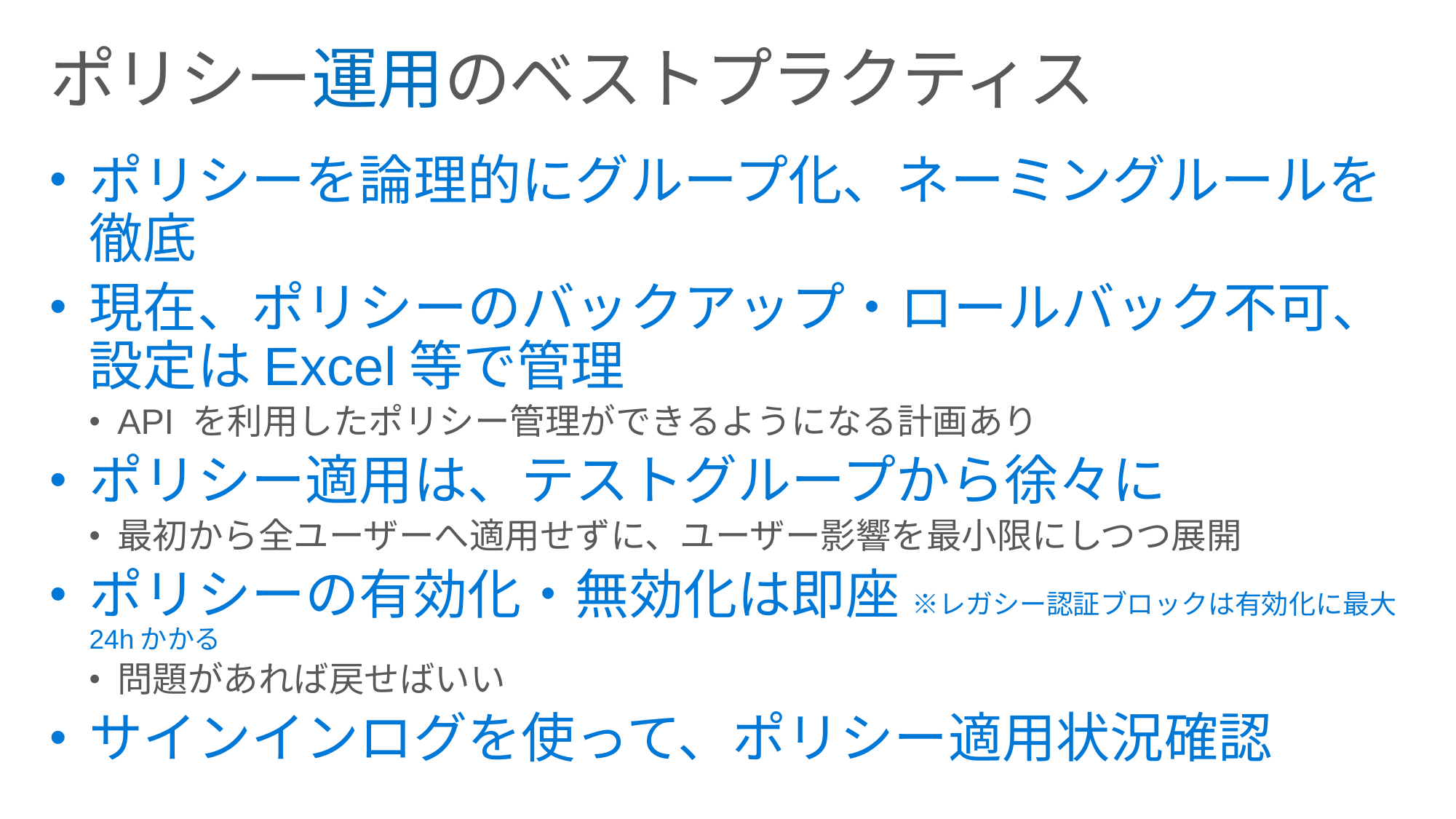

# ポリシー運用のベストプラクティス
ポリシーを論理的にグループ化、ネーミングルールを徹底
現在、ポリシーのバックアップ・ロールバック不可、設定はExcel等で管理
API を利用したポリシー管理ができるようになる計画あり
ポリシー適用は、テストグループから徐々に
最初から全ユーザーへ適用せずに、ユーザー影響を最小限にしつつ展開
ポリシーの有効化・無効化は即座 ※レガシー認証ブロックは有効化に最大24hかかる
問題があれば戻せばいい
サインインログを使って、ポリシー適用状況確認